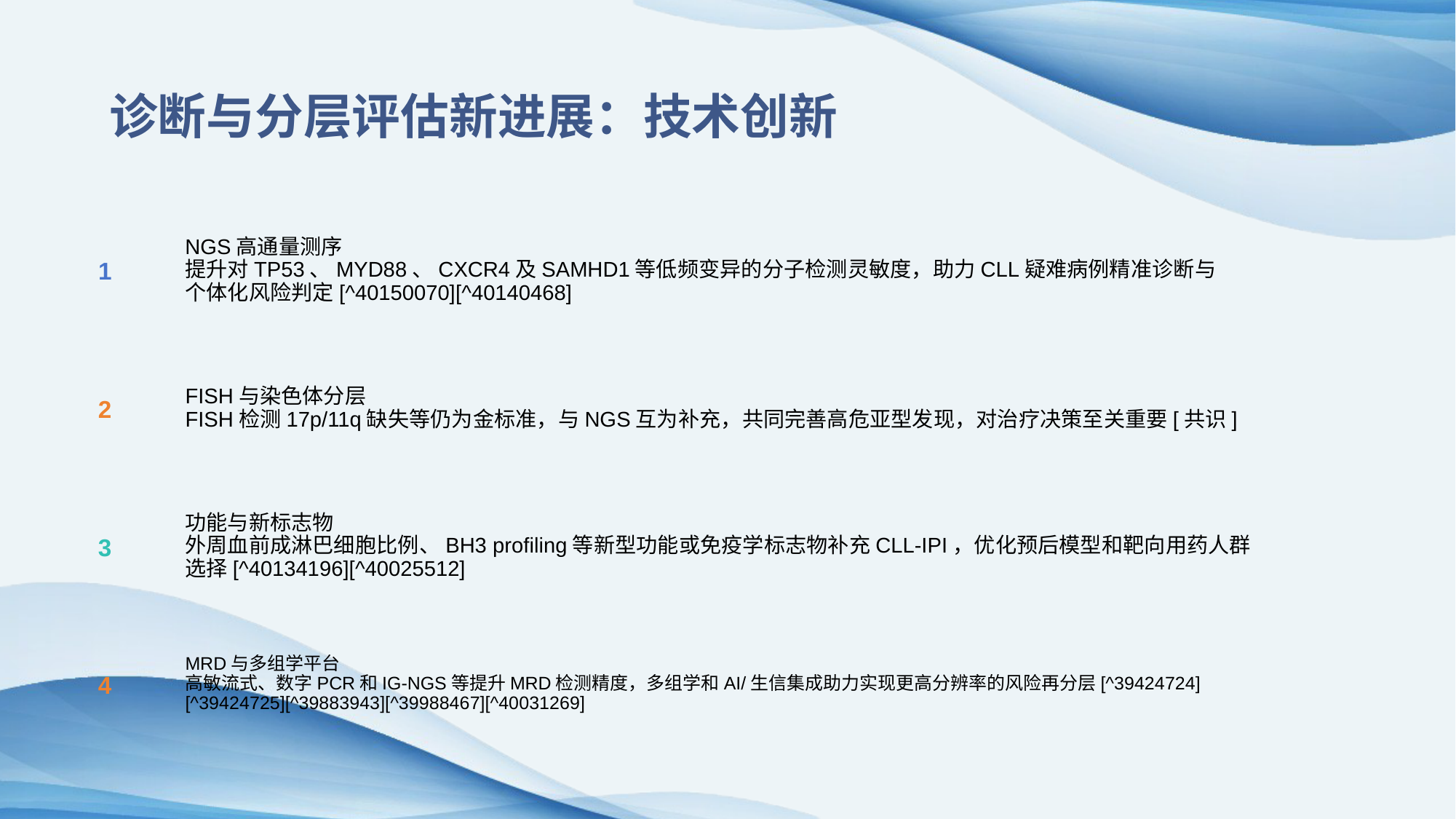

诊断与分层评估新进展：技术创新
1
NGS高通量测序
提升对TP53、MYD88、CXCR4及SAMHD1等低频变异的分子检测灵敏度，助力CLL疑难病例精准诊断与个体化风险判定[^40150070][^40140468]
2
FISH与染色体分层
FISH检测17p/11q缺失等仍为金标准，与NGS互为补充，共同完善高危亚型发现，对治疗决策至关重要[共识]
功能与新标志物
外周血前成淋巴细胞比例、BH3 profiling等新型功能或免疫学标志物补充CLL-IPI，优化预后模型和靶向用药人群选择[^40134196][^40025512]
3
4
MRD与多组学平台
高敏流式、数字PCR和IG-NGS等提升MRD检测精度，多组学和AI/生信集成助力实现更高分辨率的风险再分层[^39424724][^39424725][^39883943][^39988467][^40031269]